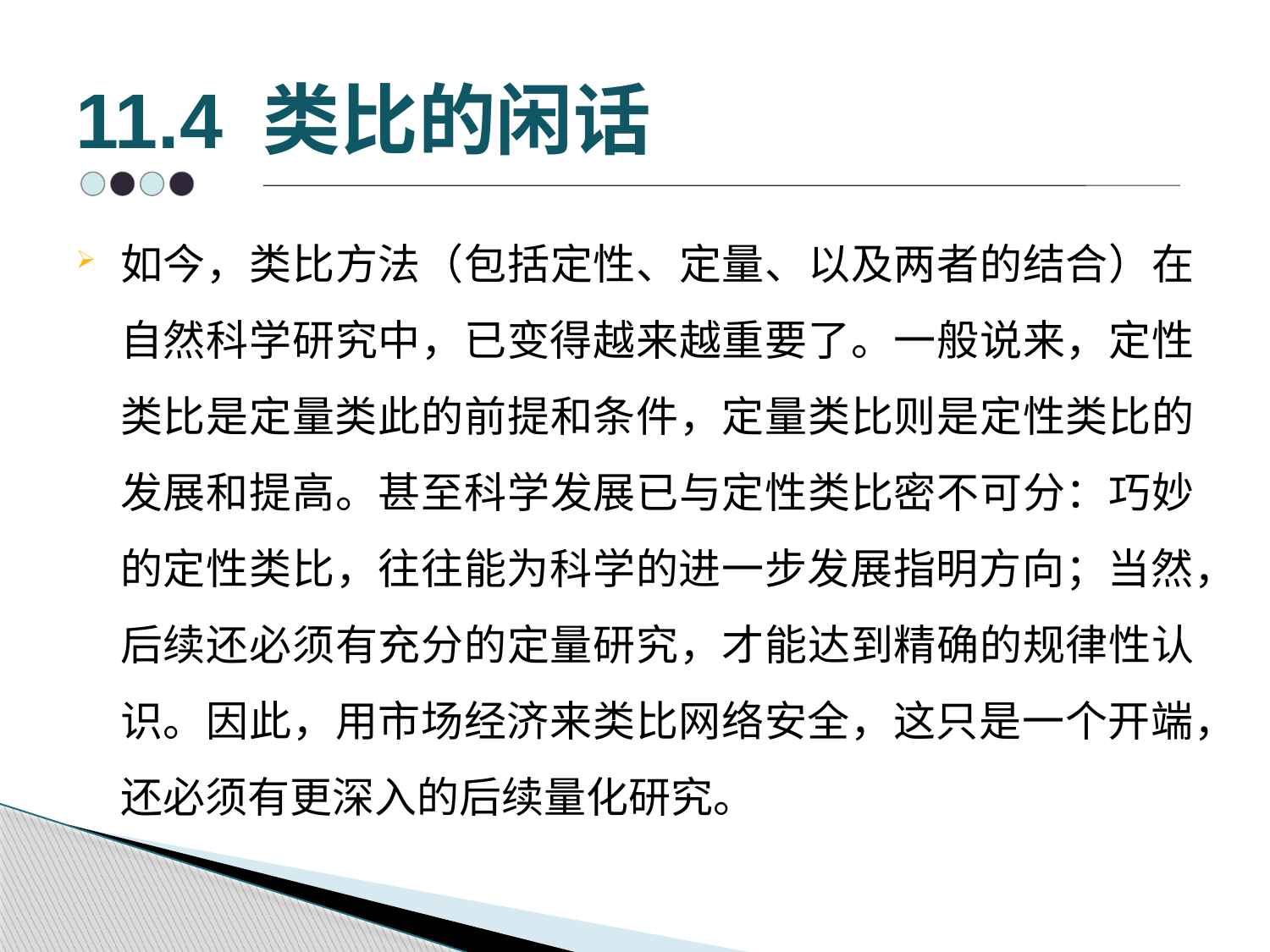

# 11.4 类比的闲话

如今，类比方法（包括定性、定量、以及两者的结合）在自然科学研究中，已变得越来越重要了。一般说来，定性类比是定量类此的前提和条件，定量类比则是定性类比的发展和提高。甚至科学发展已与定性类比密不可分：巧妙的定性类比，往往能为科学的进一步发展指明方向；当然，后续还必须有充分的定量研究，才能达到精确的规律性认识。因此，用市场经济来类比网络安全，这只是一个开端，还必须有更深入的后续量化研究。